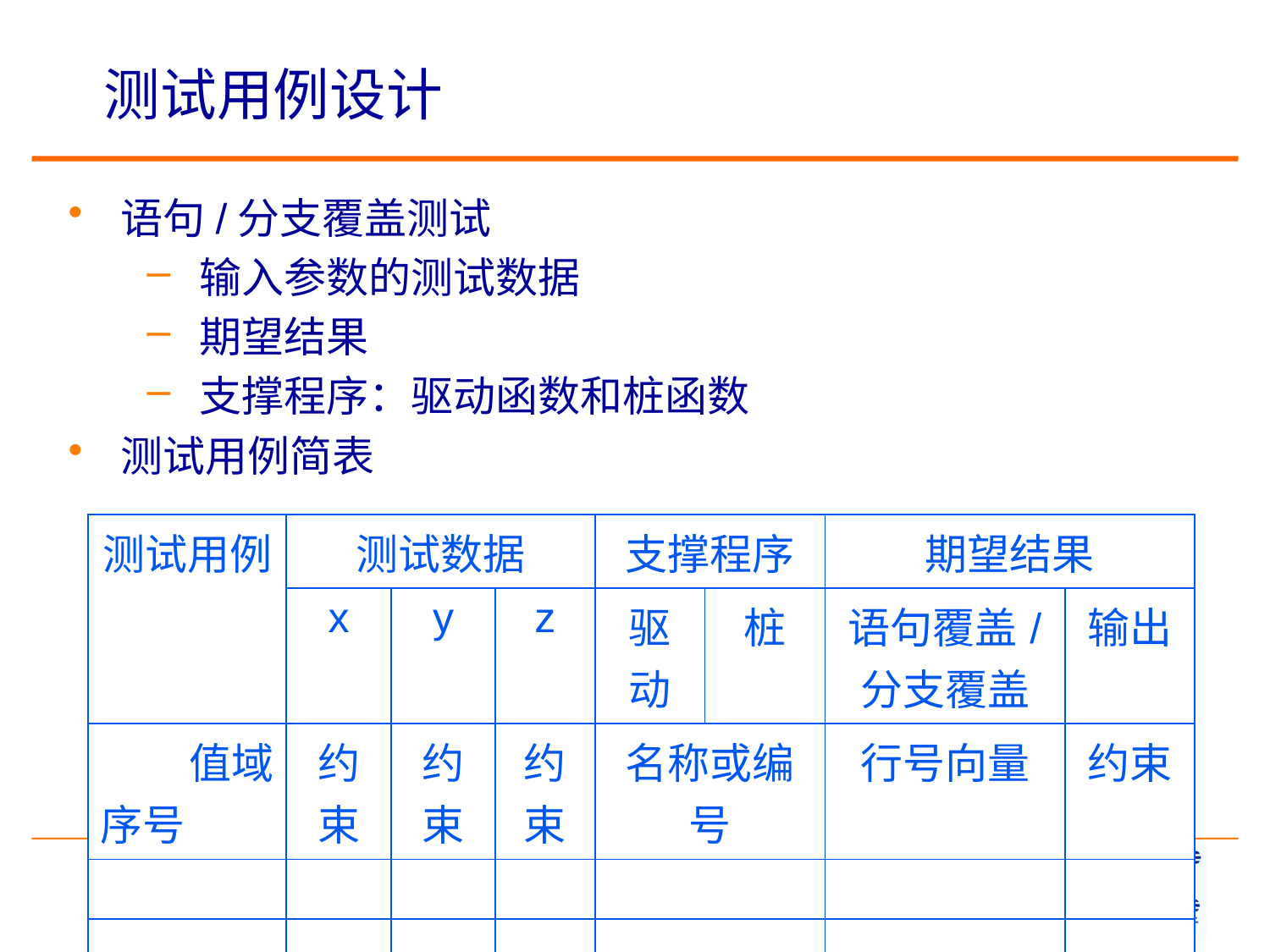

# 测试用例设计
语句/分支覆盖测试
输入参数的测试数据
期望结果
支撑程序：驱动函数和桩函数
测试用例简表
| 测试用例 | 测试数据 |  |  | 支撑程序 |  | 期望结果 |  |
| --- | --- | --- | --- | --- | --- | --- | --- |
|  | x | y | z | 驱动 | 桩 | 语句覆盖/ 分支覆盖 | 输出 |
| 值域 序号 | 约束 | 约束 | 约束 | 名称或编号 |  | 行号向量 | 约束 |
|  |  |  |  |  |  |  |  |
|  |  |  |  |  |  |  |  |